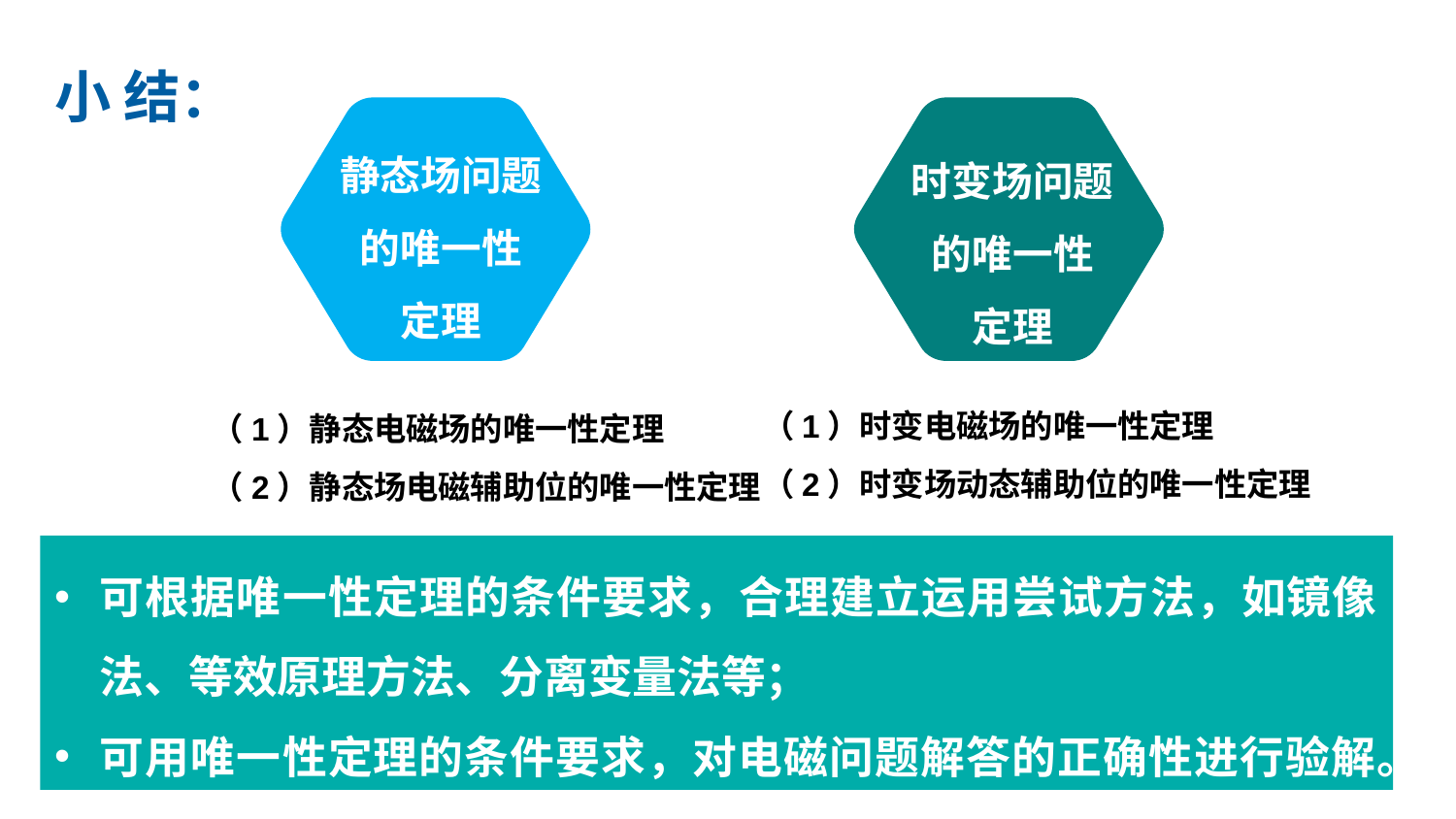

小 结：

静态场问题的唯一性
定理
时变场问题的唯一性
定理
（1）时变电磁场的唯一性定理
（2）时变场动态辅助位的唯一性定理
（1）静态电磁场的唯一性定理
（2）静态场电磁辅助位的唯一性定理
可根据唯一性定理的条件要求，合理建立运用尝试方法，如镜像法、等效原理方法、分离变量法等；
可用唯一性定理的条件要求，对电磁问题解答的正确性进行验解。